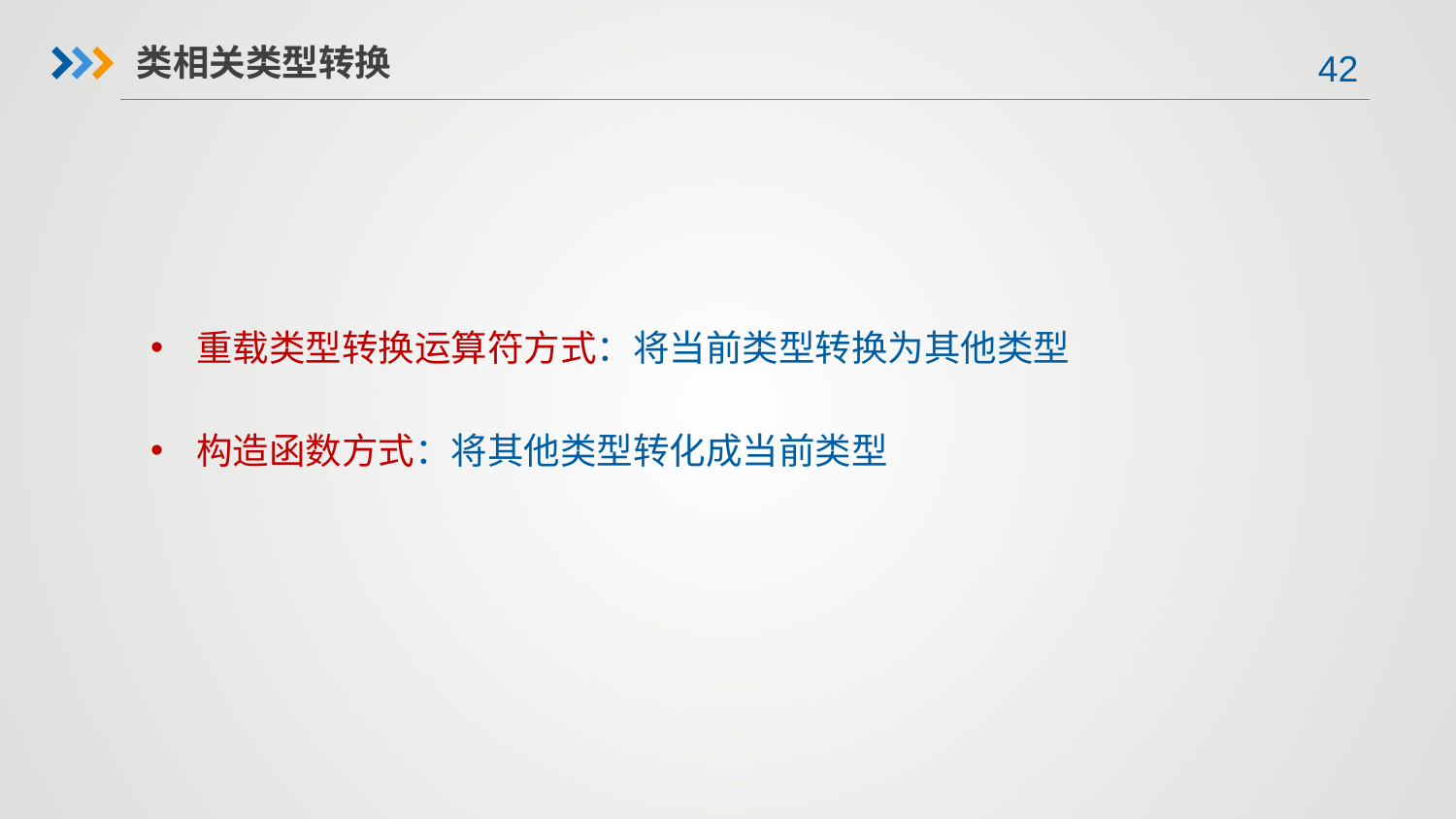

类相关类型转换
重载类型转换运算符方式：将当前类型转换为其他类型
构造函数方式：将其他类型转化成当前类型